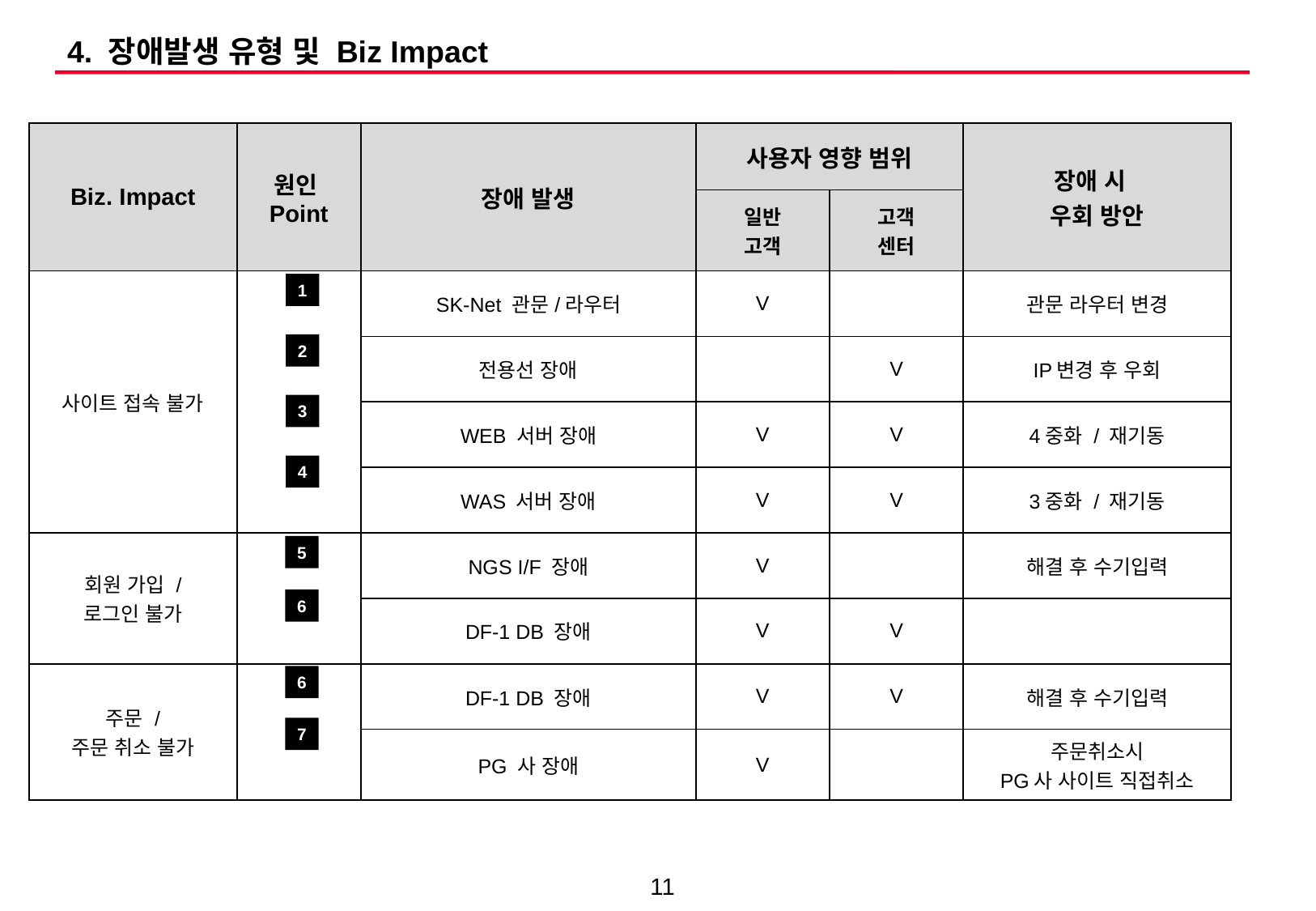

# 4. 장애발생 유형 및 Biz Impact
| Biz. Impact | 원인Point | 장애 발생 | 사용자 영향 범위 |  | 장애 시 우회 방안 |
| --- | --- | --- | --- | --- | --- |
|  |  |  | 일반 고객 | 고객 센터 |  |
| 사이트 접속 불가 |  | SK-Net 관문/라우터 | V |  | 관문 라우터 변경 |
|  |  | 전용선 장애 |  | V | IP변경 후 우회 |
|  |  | WEB 서버 장애 | V | V | 4중화 / 재기동 |
|  |  | WAS 서버 장애 | V | V | 3중화 / 재기동 |
| 회원 가입 / 로그인 불가 |  | NGS I/F 장애 | V |  | 해결 후 수기입력 |
|  |  | DF-1 DB 장애 | V | V |  |
| 주문 / 주문 취소 불가 |  | DF-1 DB 장애 | V | V | 해결 후 수기입력 |
|  |  | PG 사 장애 | V |  | 주문취소시 PG사 사이트 직접취소 |
1
2
3
4
5
6
6
7